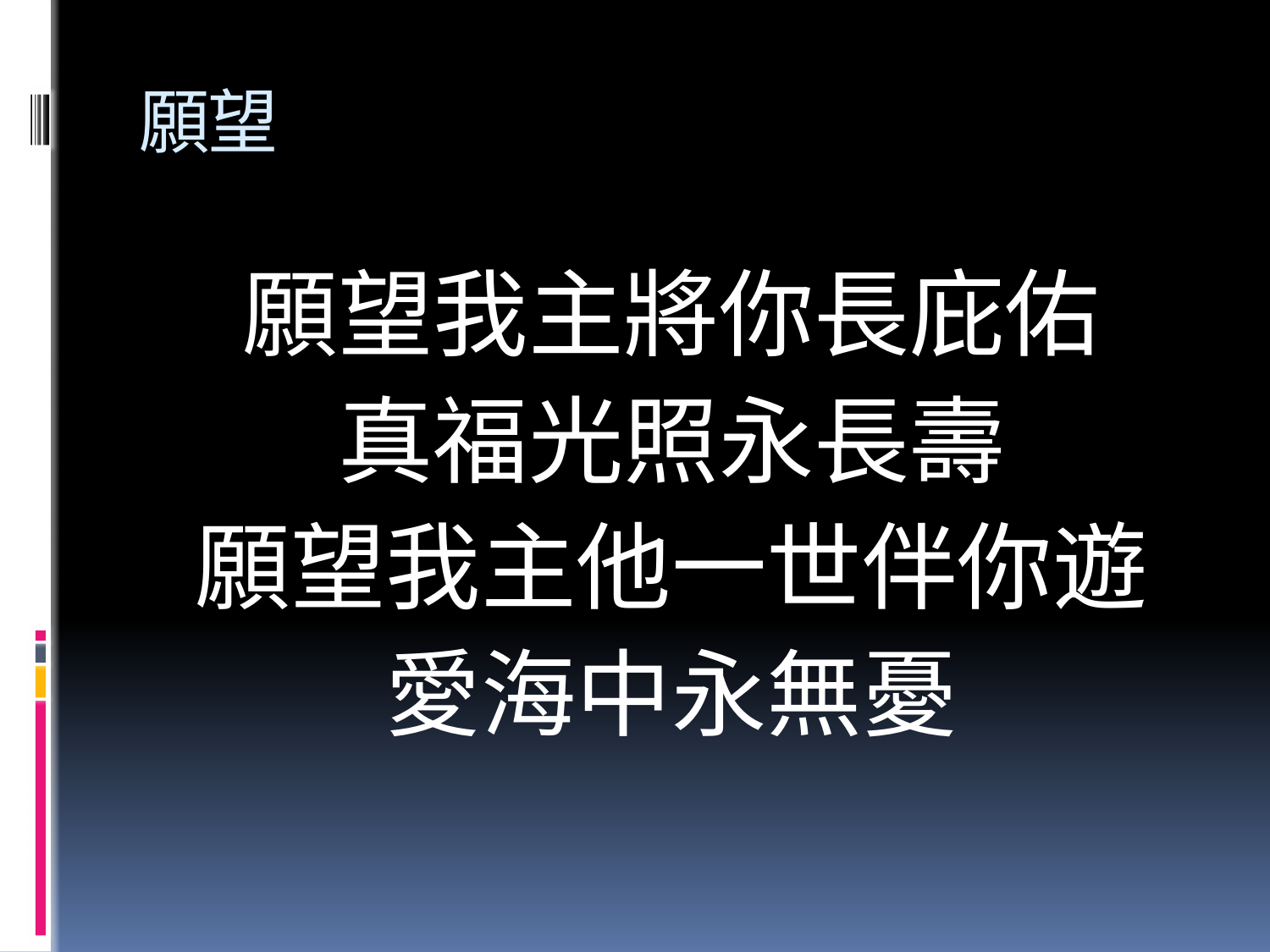

# 願望
願望我主將你長庇佑
真福光照永長壽
願望我主他一世伴你遊
愛海中永無憂